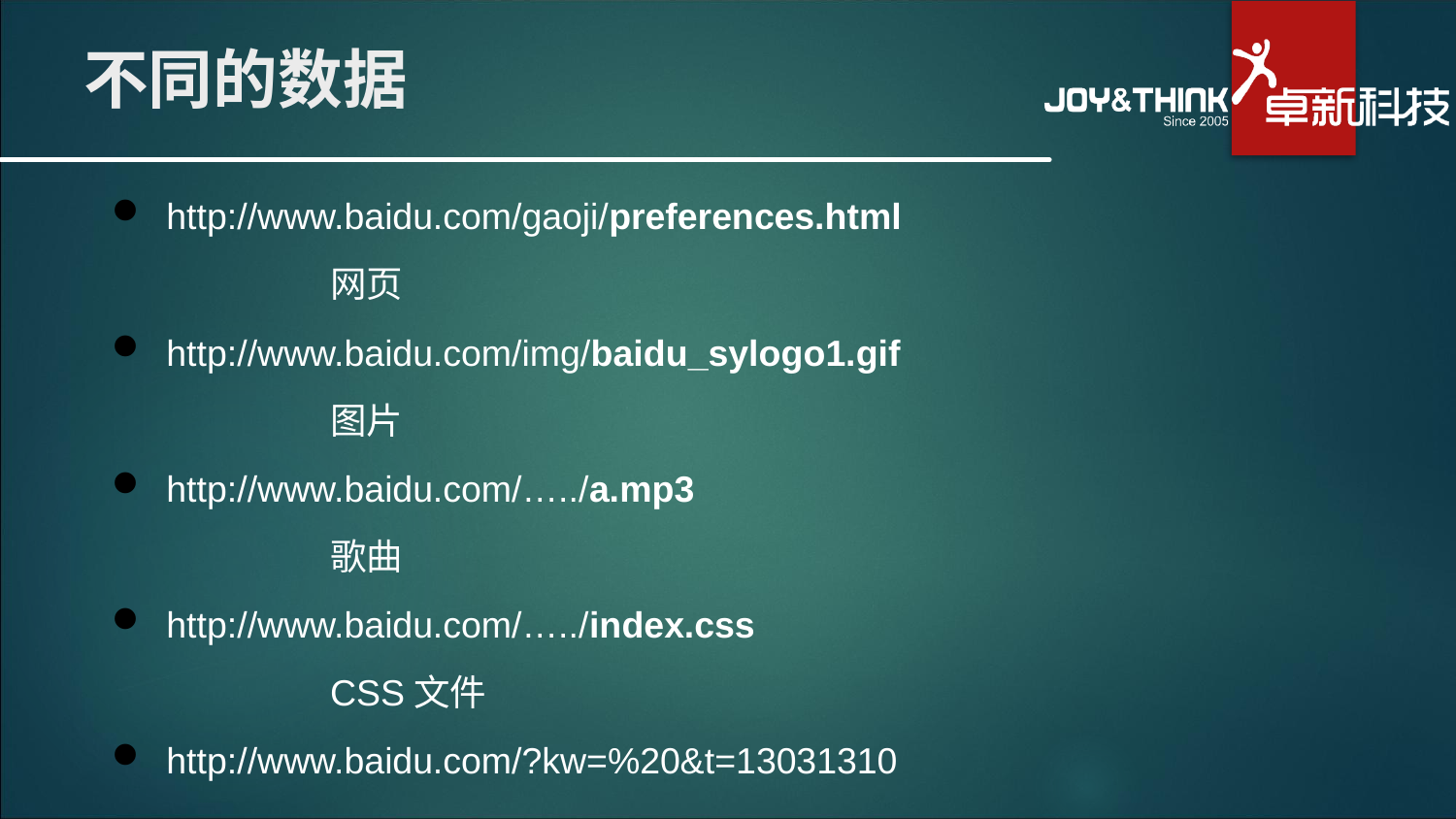

# 不同的数据
http://www.baidu.com/gaoji/preferences.html
网页
http://www.baidu.com/img/baidu_sylogo1.gif
图片
http://www.baidu.com/…../a.mp3
歌曲
http://www.baidu.com/…../index.css
CSS文件
http://www.baidu.com/?kw=%20&t=13031310